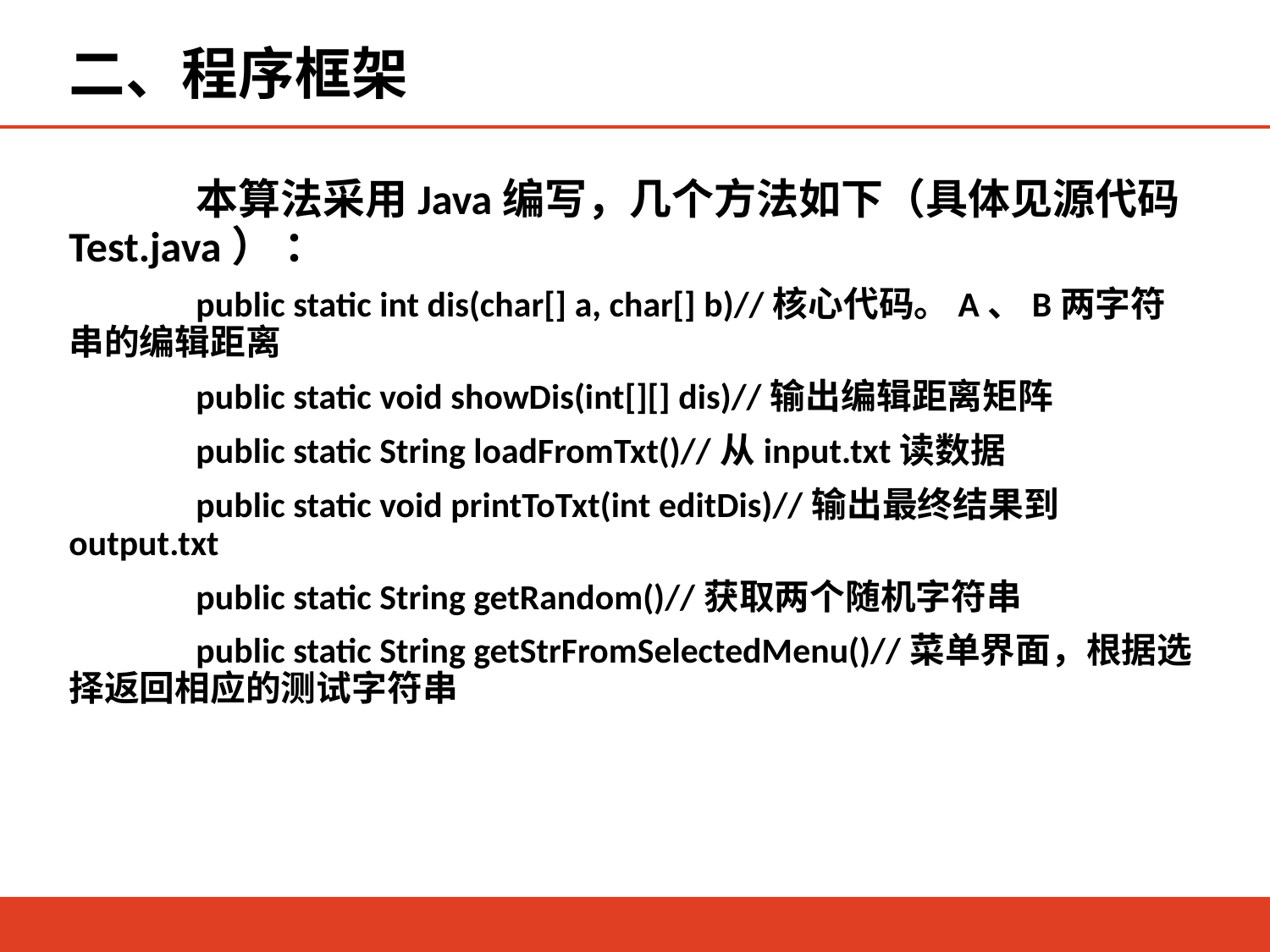

# 二、程序框架
	本算法采用Java编写，几个方法如下（具体见源代码Test.java） ：
	public static int dis(char[] a, char[] b)//核心代码。A、B两字符串的编辑距离
	public static void showDis(int[][] dis)//输出编辑距离矩阵
	public static String loadFromTxt()//从input.txt读数据
	public static void printToTxt(int editDis)//输出最终结果到output.txt
	public static String getRandom()//获取两个随机字符串
	public static String getStrFromSelectedMenu()//菜单界面，根据选择返回相应的测试字符串